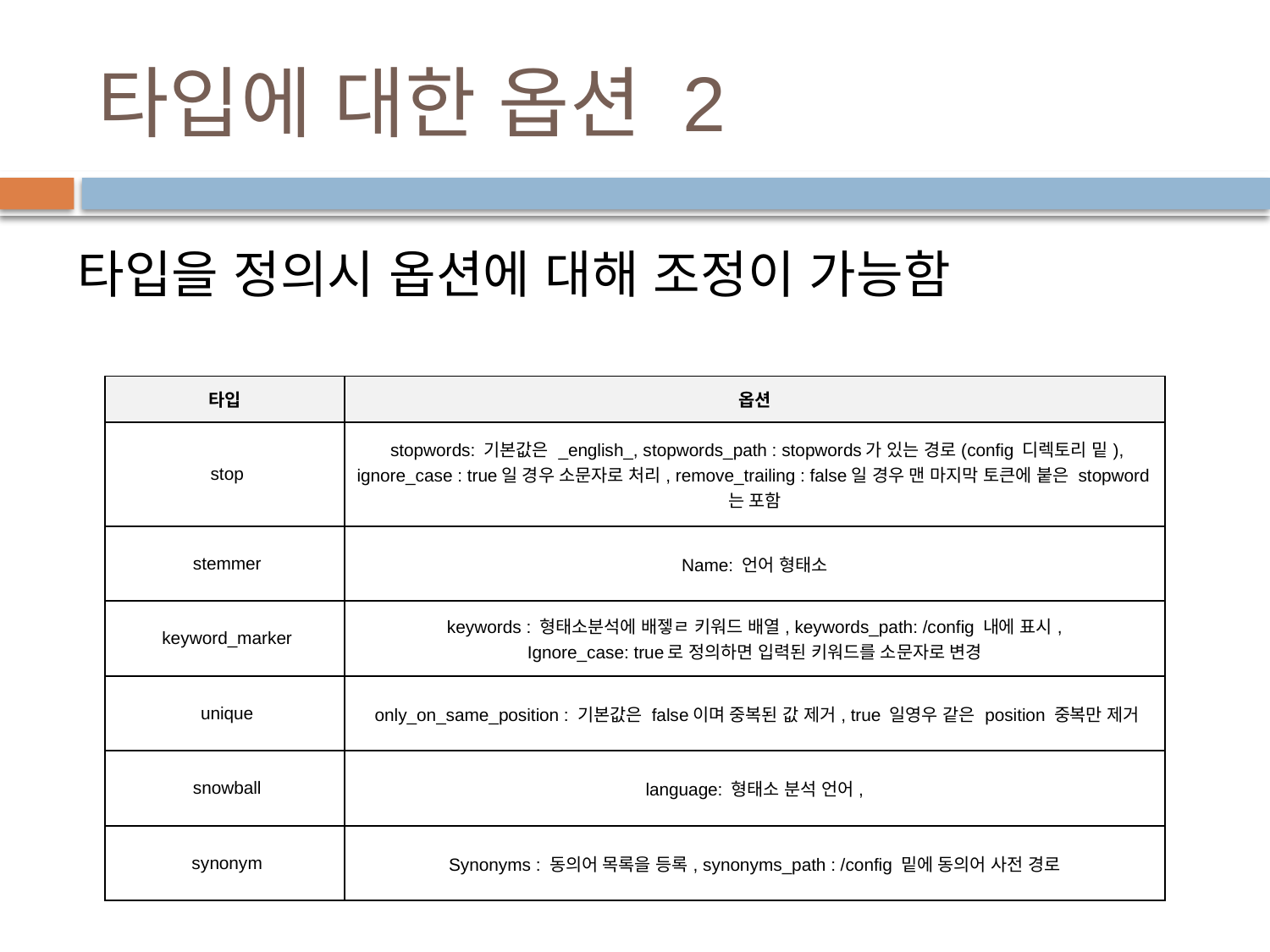

# 타입에 대한 옵션 2
타입을 정의시 옵션에 대해 조정이 가능함
| 타입 | 옵션 |
| --- | --- |
| stop | stopwords: 기본값은 \_english\_, stopwords\_path : stopwords가 있는 경로(config 디렉토리 밑), ignore\_case : true일 경우 소문자로 처리, remove\_trailing : false일 경우 맨 마지막 토큰에 붙은 stopword는 포함 |
| stemmer | Name: 언어 형태소 |
| keyword\_marker | keywords : 형태소분석에 배젷ㄹ 키워드 배열, keywords\_path: /config 내에 표시, Ignore\_case: true로 정의하면 입력된 키워드를 소문자로 변경 |
| unique | only\_on\_same\_position : 기본값은 false이며 중복된 값 제거, true 일영우 같은 position 중복만 제거 |
| snowball | language: 형태소 분석 언어, |
| synonym | Synonyms : 동의어 목록을 등록, synonyms\_path : /config 밑에 동의어 사전 경로 |